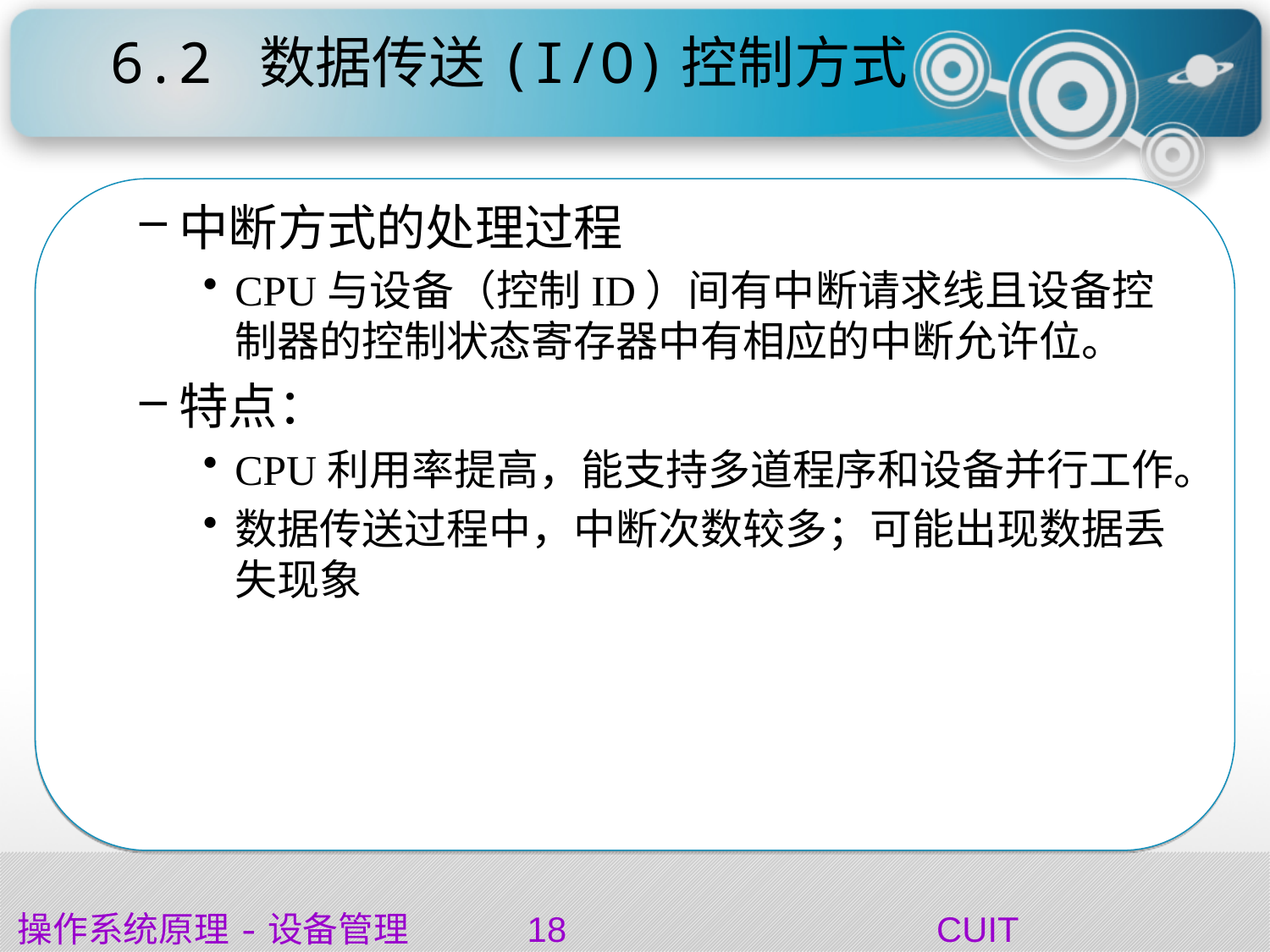

# 6.2 数据传送(I/O)控制方式
中断方式的处理过程
CPU与设备（控制ID）间有中断请求线且设备控制器的控制状态寄存器中有相应的中断允许位。
特点：
CPU利用率提高，能支持多道程序和设备并行工作。
数据传送过程中，中断次数较多；可能出现数据丢失现象